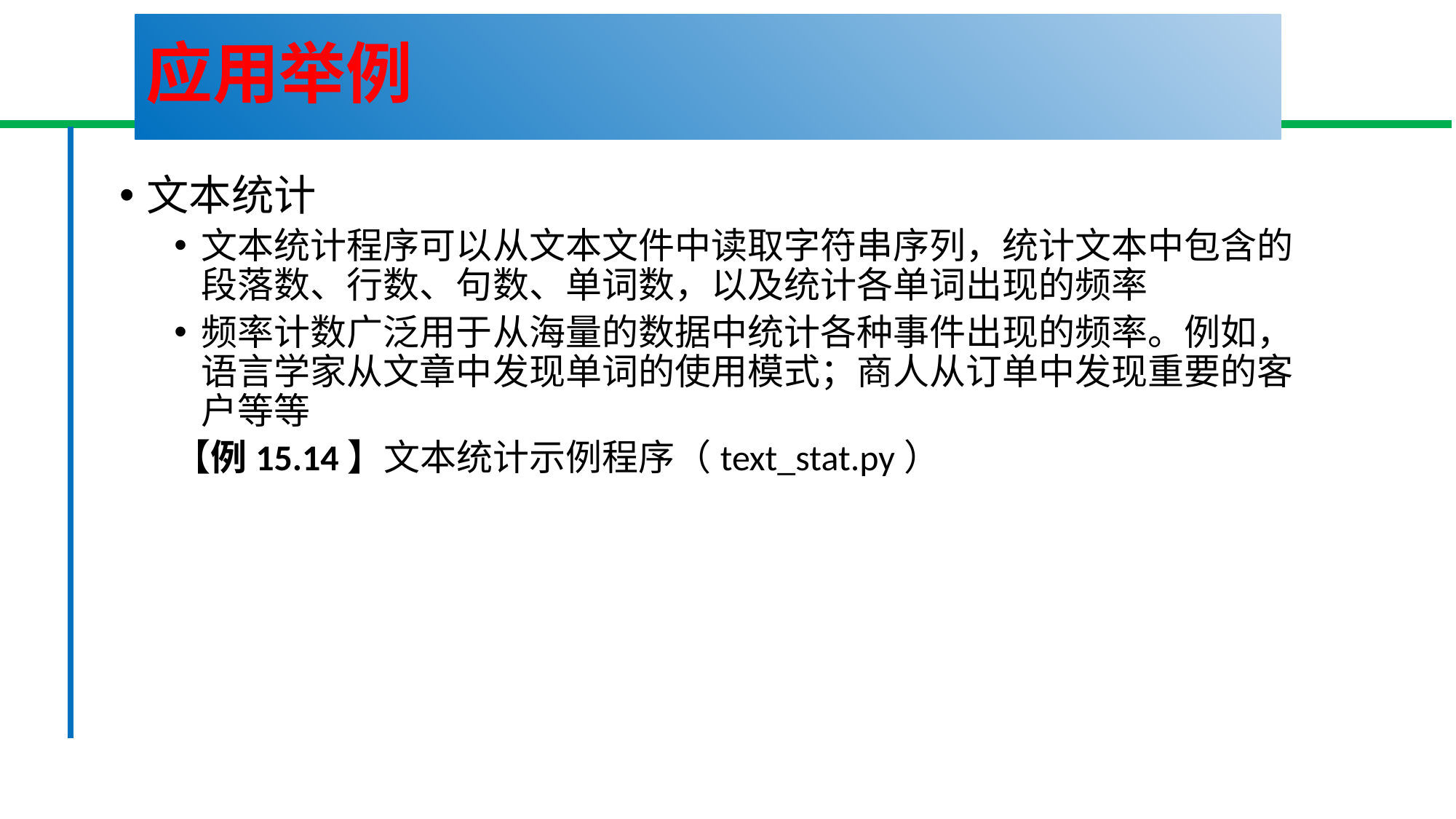

# 应用举例
文本统计
文本统计程序可以从文本文件中读取字符串序列，统计文本中包含的段落数、行数、句数、单词数，以及统计各单词出现的频率
频率计数广泛用于从海量的数据中统计各种事件出现的频率。例如，语言学家从文章中发现单词的使用模式；商人从订单中发现重要的客户等等
【例15.14】文本统计示例程序（text_stat.py）